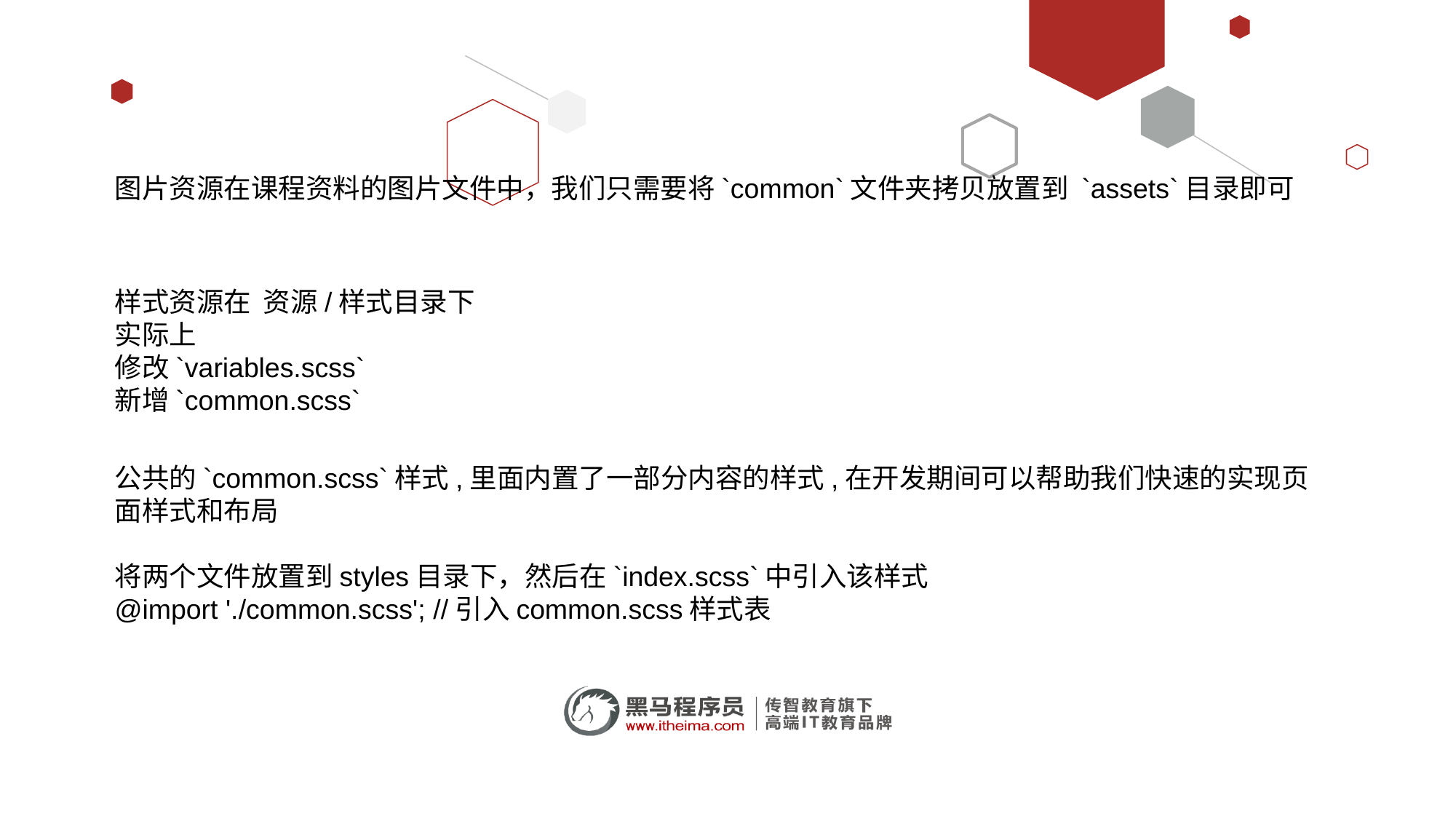

图片资源在课程资料的图片文件中，我们只需要将`common`文件夹拷贝放置到 `assets`目录即可
样式资源在  资源/样式目录下
实际上
修改`variables.scss`
新增`common.scss`
公共的`common.scss`样式,里面内置了一部分内容的样式,在开发期间可以帮助我们快速的实现页面样式和布局

将两个文件放置到styles目录下，然后在`index.scss`中引入该样式
@import './common.scss'; //引入common.scss样式表